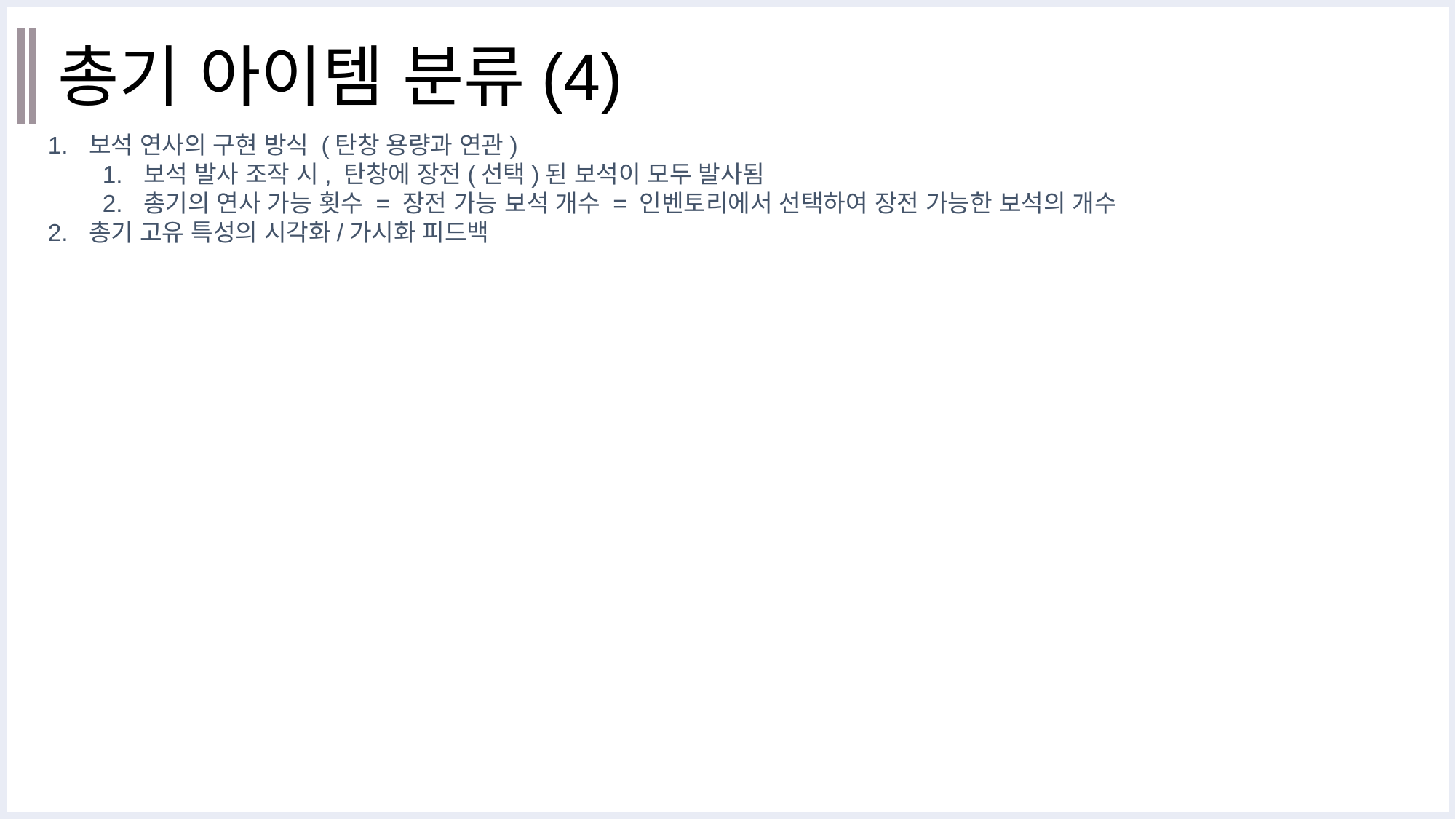

# 총기 아이템 분류(4)
보석 연사의 구현 방식 (탄창 용량과 연관)
보석 발사 조작 시, 탄창에 장전(선택)된 보석이 모두 발사됨
총기의 연사 가능 횟수 = 장전 가능 보석 개수 = 인벤토리에서 선택하여 장전 가능한 보석의 개수
총기 고유 특성의 시각화/가시화 피드백